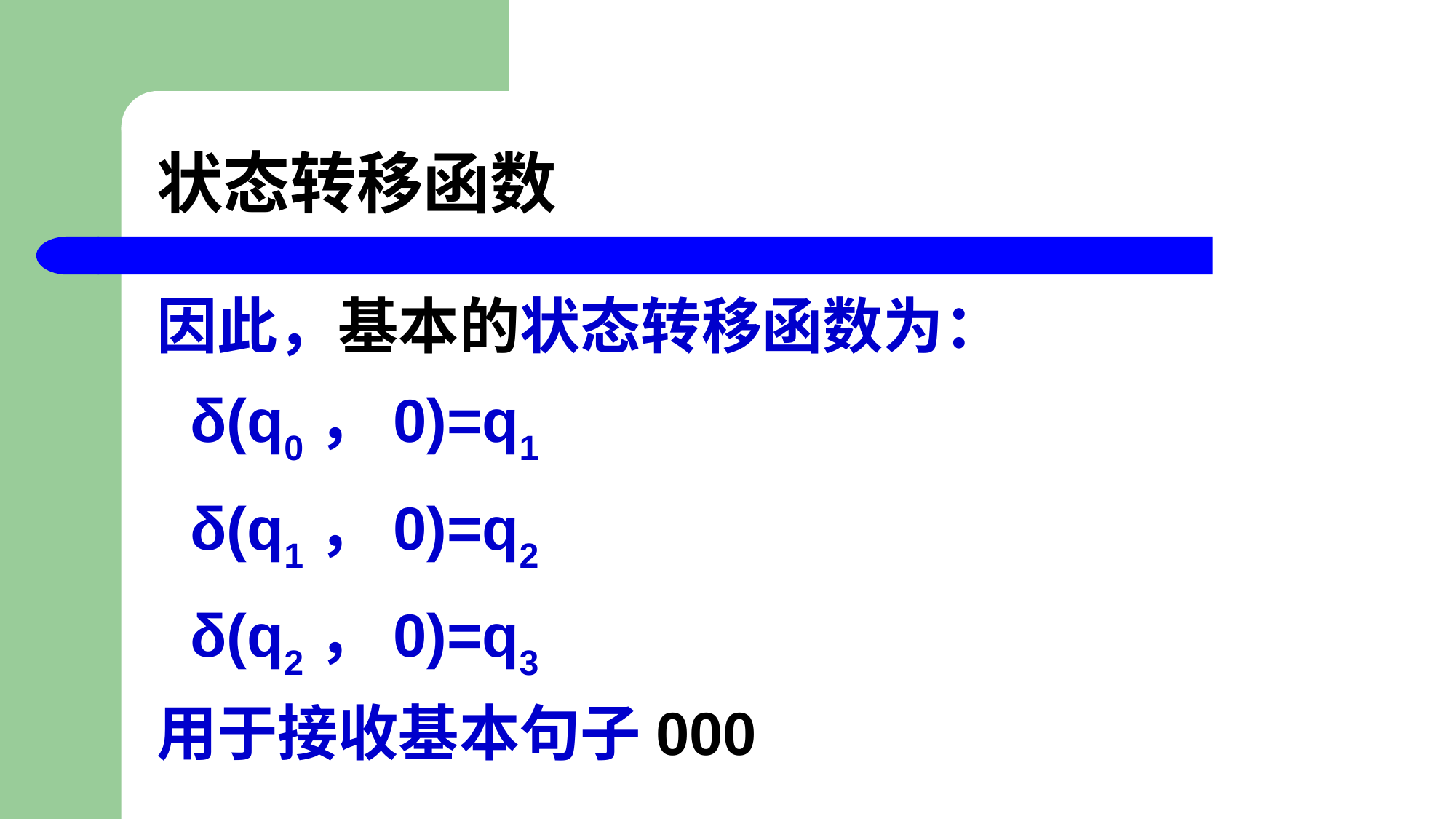

# 状态转移函数
因此，基本的状态转移函数为：
  δ(q0，0)=q1
  δ(q1，0)=q2
  δ(q2，0)=q3
用于接收基本句子000